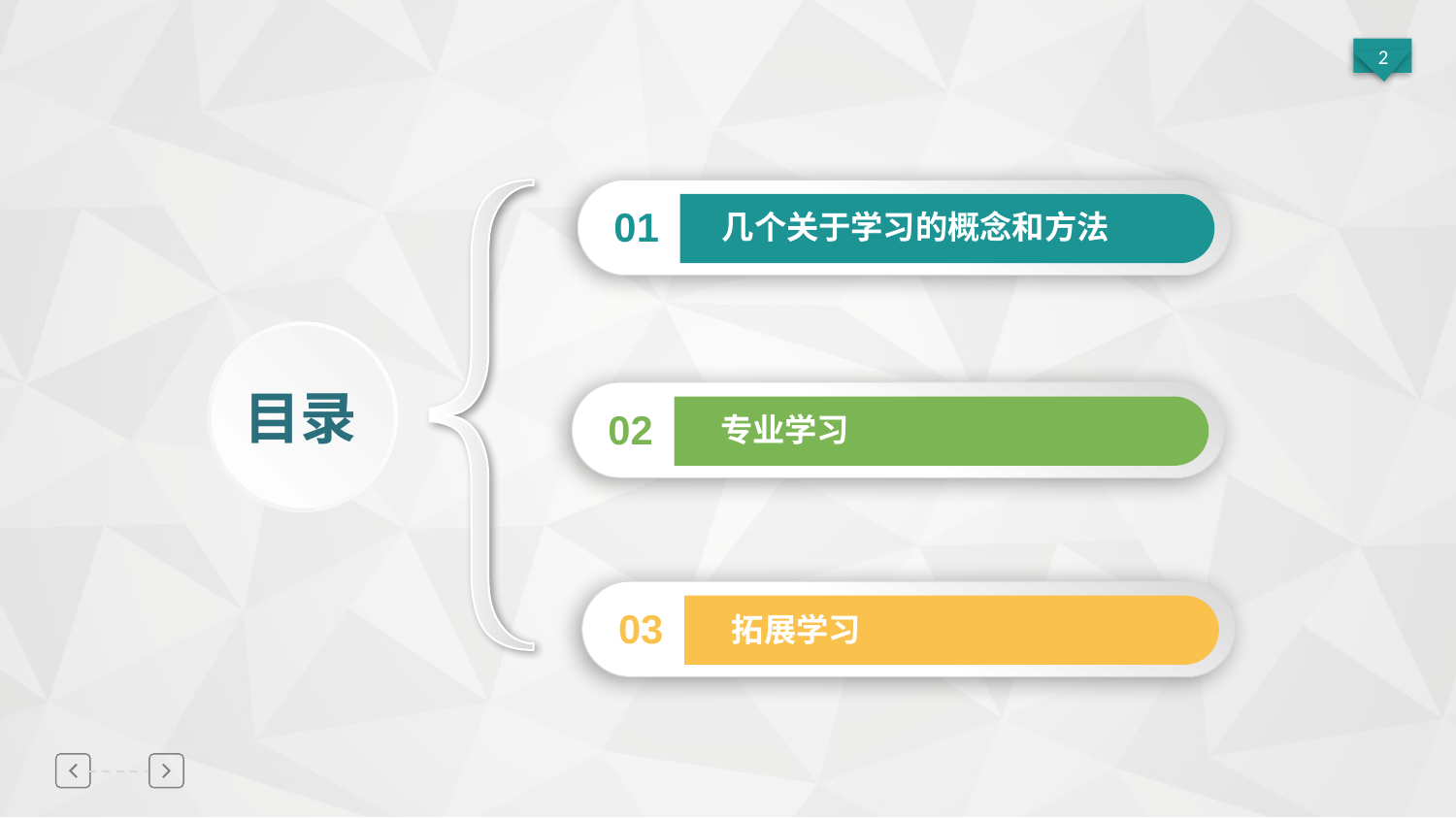

01
几个关于学习的概念和方法

目录

02
专业学习

03
拓展学习